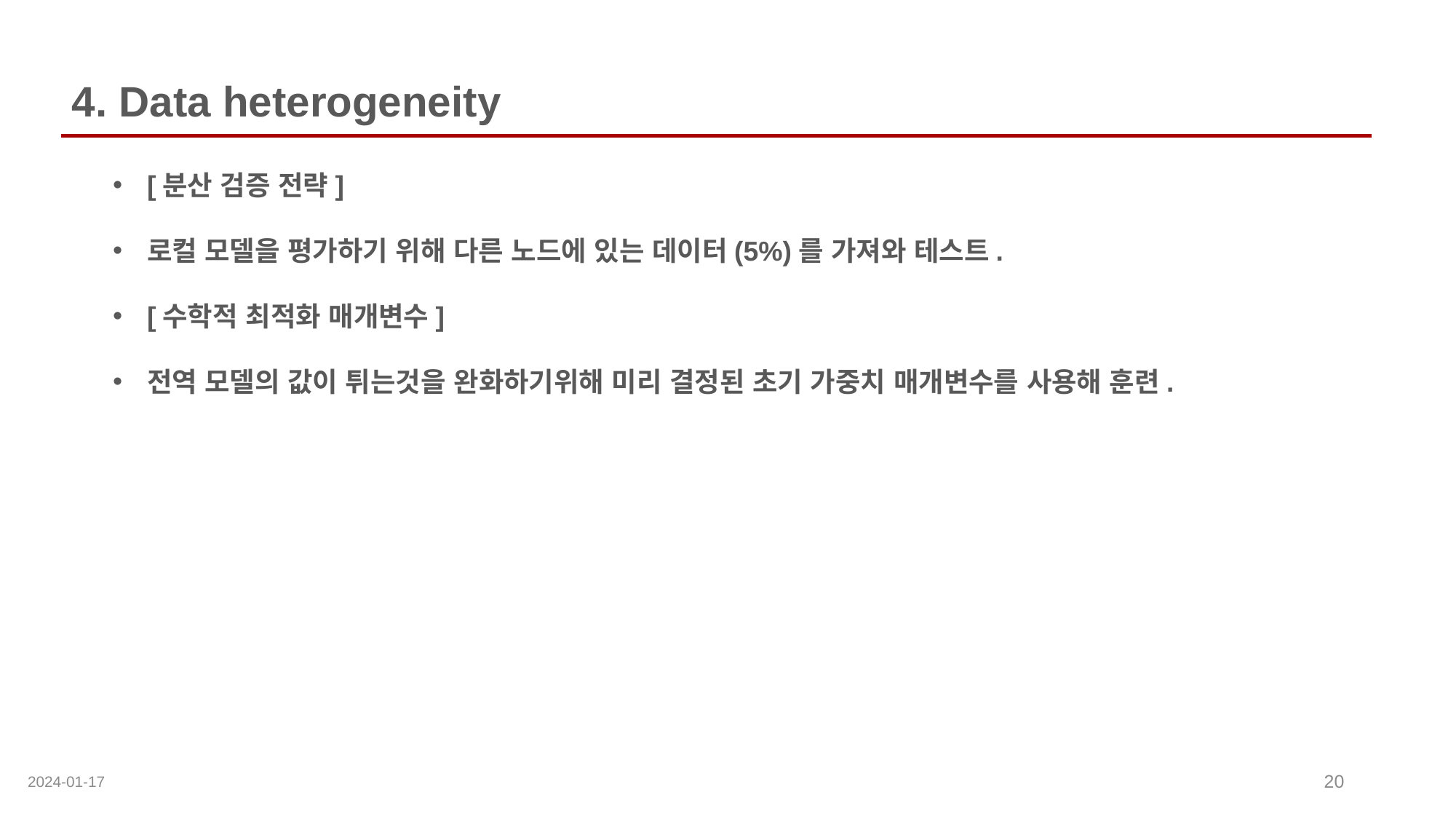

4. Data heterogeneity
[분산 검증 전략]

로컬 모델을 평가하기 위해 다른 노드에 있는 데이터(5%)를 가져와 테스트.

[수학적 최적화 매개변수]

전역 모델의 값이 튀는것을 완화하기위해 미리 결정된 초기 가중치 매개변수를 사용해 훈련.
2024-01-17
20